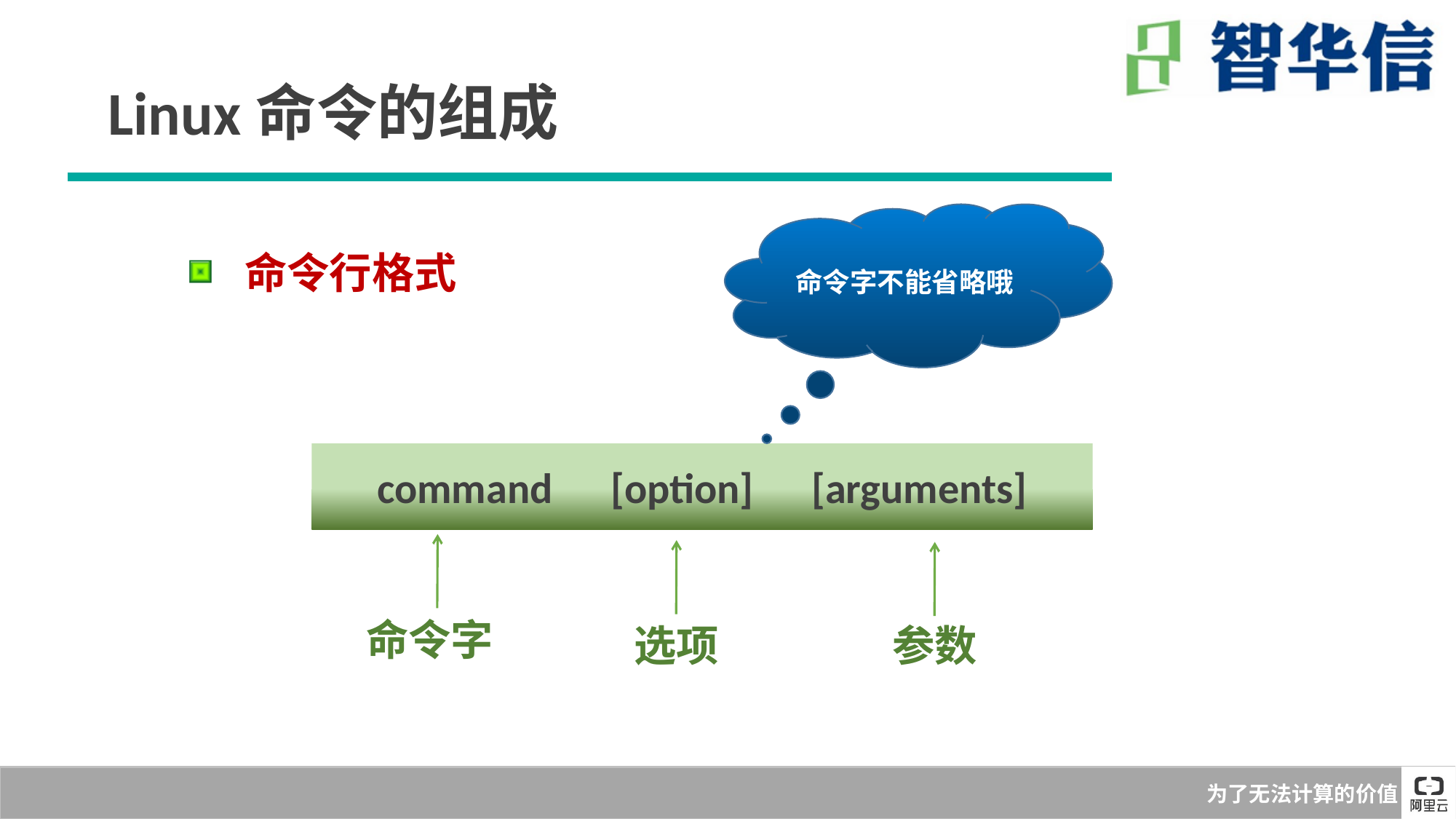

Linux命令的组成
命令字不能省略哦
  命令行格式
command      [option]      [arguments]
命令字
选项
参数